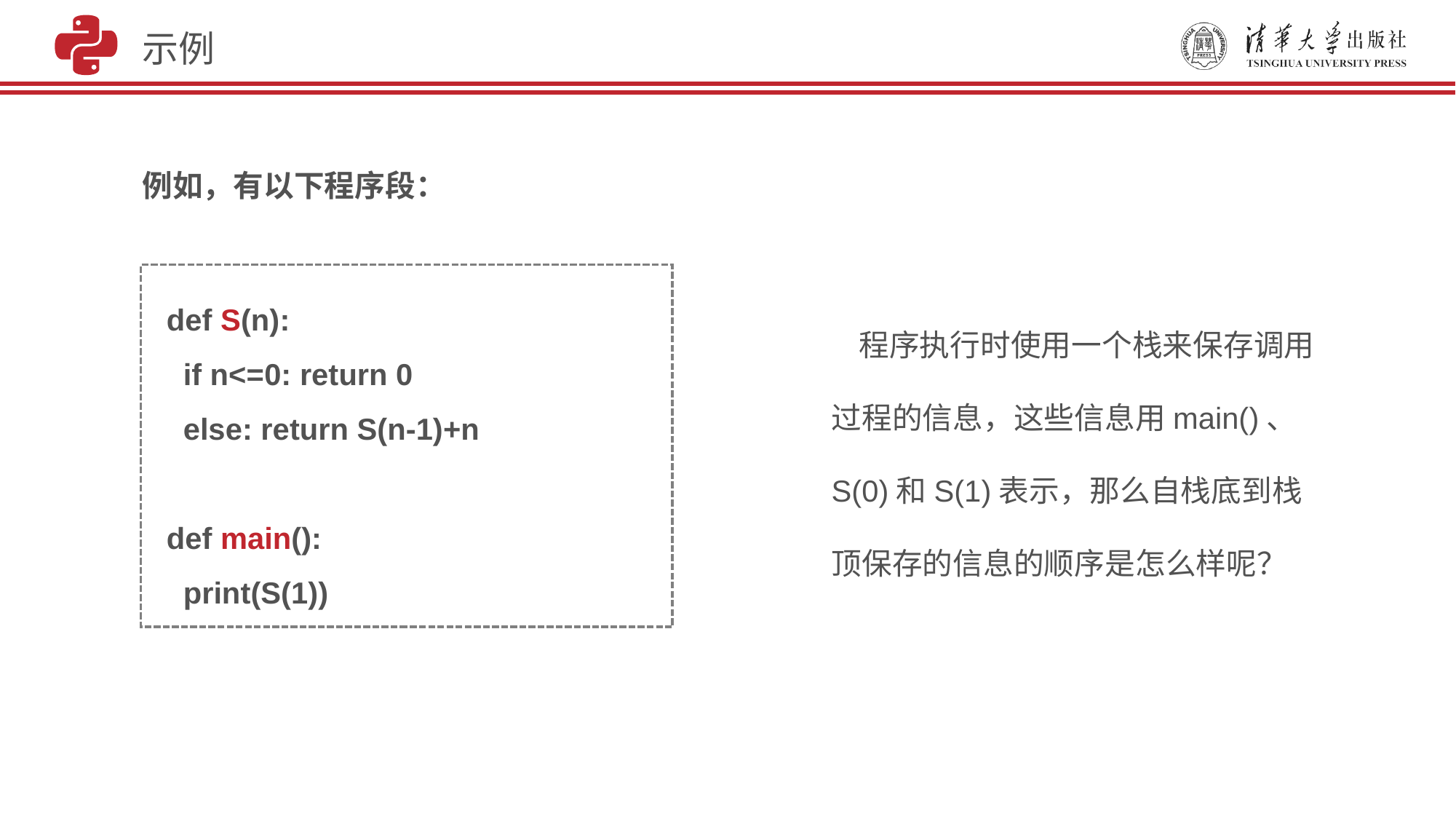

示例
例如，有以下程序段：
def S(n):
  if n<=0: return 0
  else: return S(n-1)+n

def main():
  print(S(1))
   程序执行时使用一个栈来保存调用过程的信息，这些信息用main()、S(0)和S(1)表示，那么自栈底到栈顶保存的信息的顺序是怎么样呢？